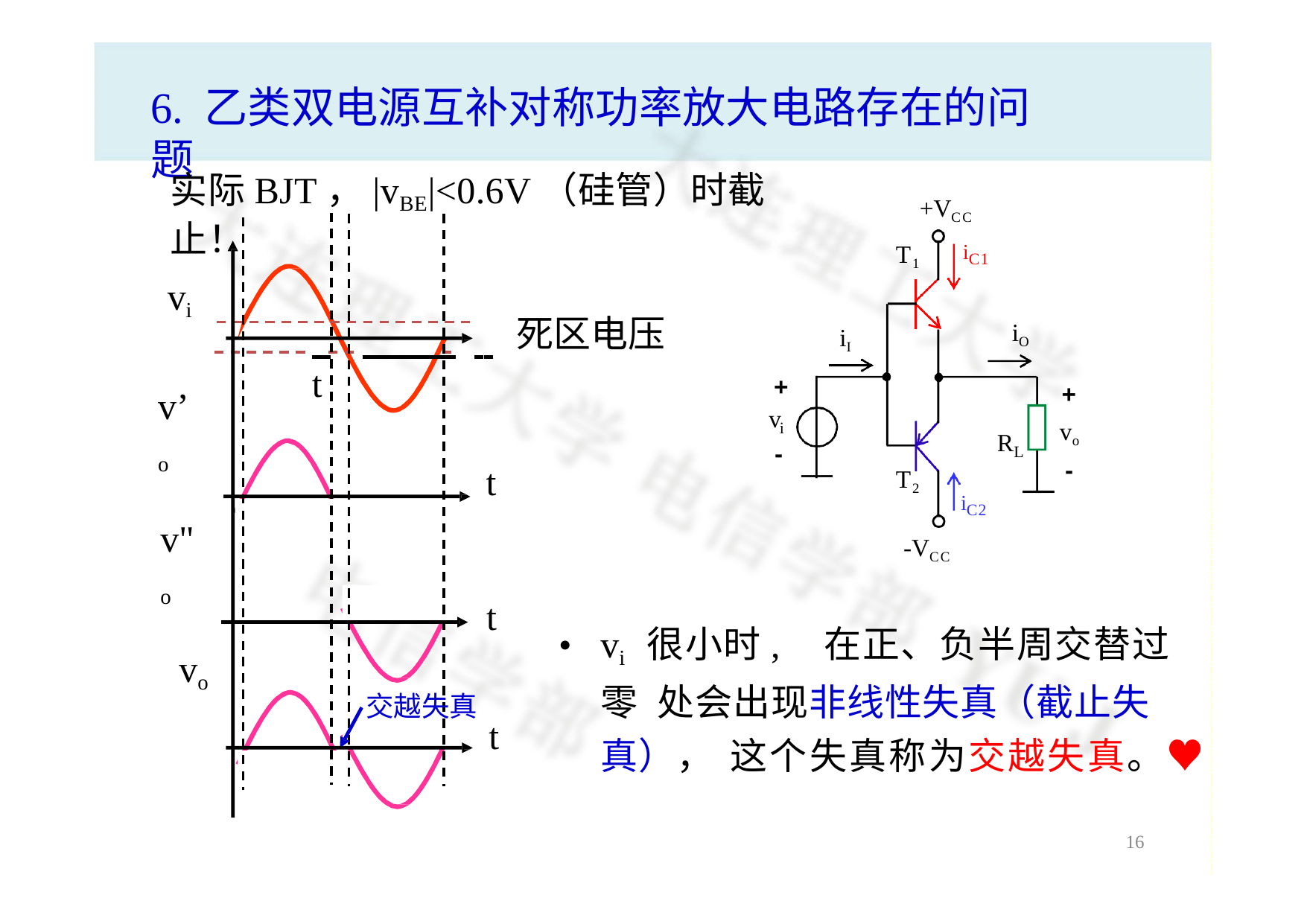

# 6. 乙类双电源互补对称功率放大电路存在的问题
实际BJT，|vBE|<0.6V（硅管）时截止！
vi
+VCC

T1

iC1

死区电压

  	               t
iO
iI

+
v

+

v’o

vo
-
i

R

-

L

t

T2

iC2

v"o

-VCC

t

•	vi  很小时,	在正、负半周交替过零  处会出现非线性失真（截止失真），  这个失真称为交越失真。♥

vo

交越失真

t

16